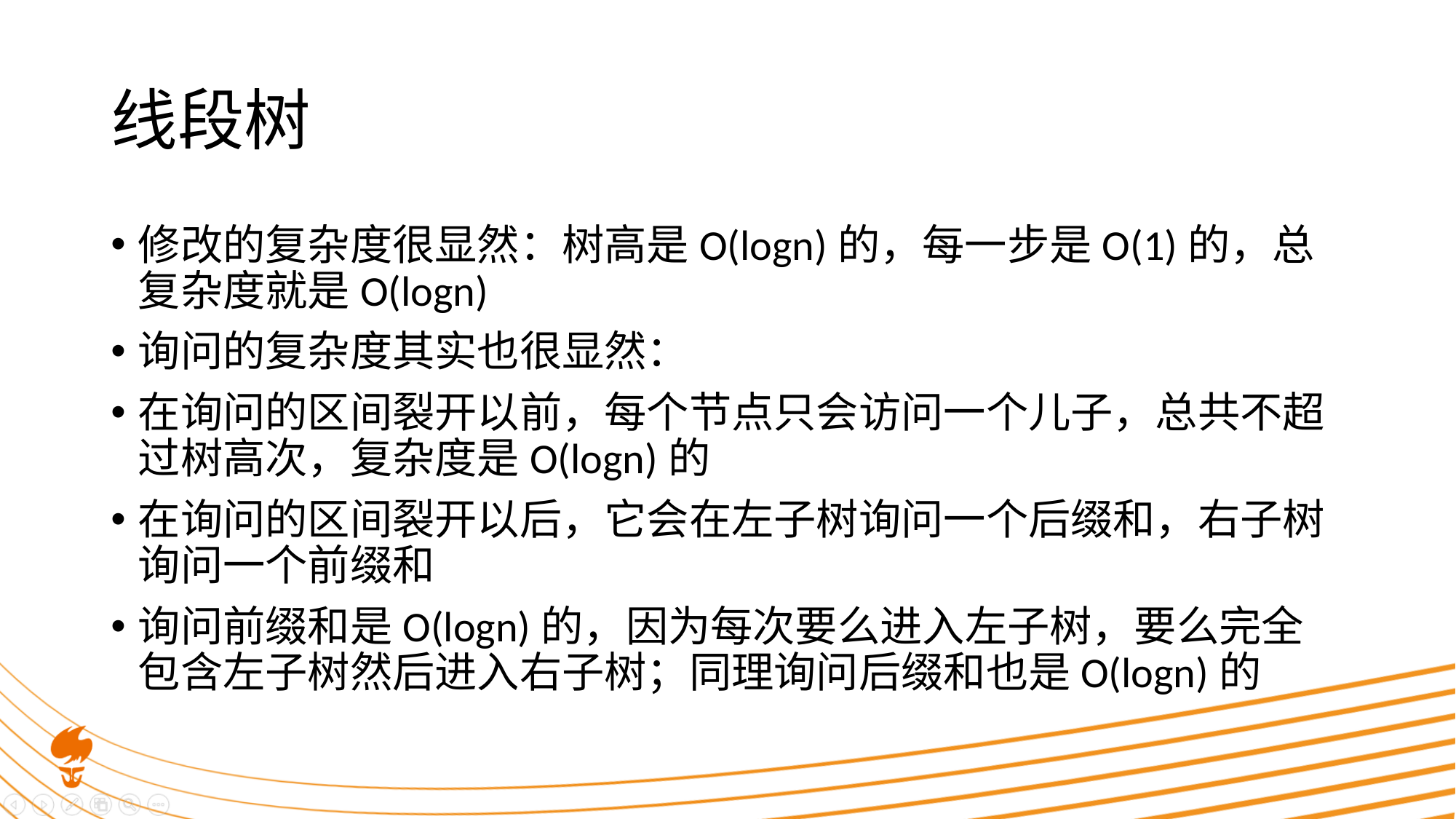

# 线段树
修改的复杂度很显然：树高是O(logn)的，每一步是O(1)的，总复杂度就是O(logn)
询问的复杂度其实也很显然：
在询问的区间裂开以前，每个节点只会访问一个儿子，总共不超过树高次，复杂度是O(logn)的
在询问的区间裂开以后，它会在左子树询问一个后缀和，右子树询问一个前缀和
询问前缀和是O(logn)的，因为每次要么进入左子树，要么完全包含左子树然后进入右子树；同理询问后缀和也是O(logn)的